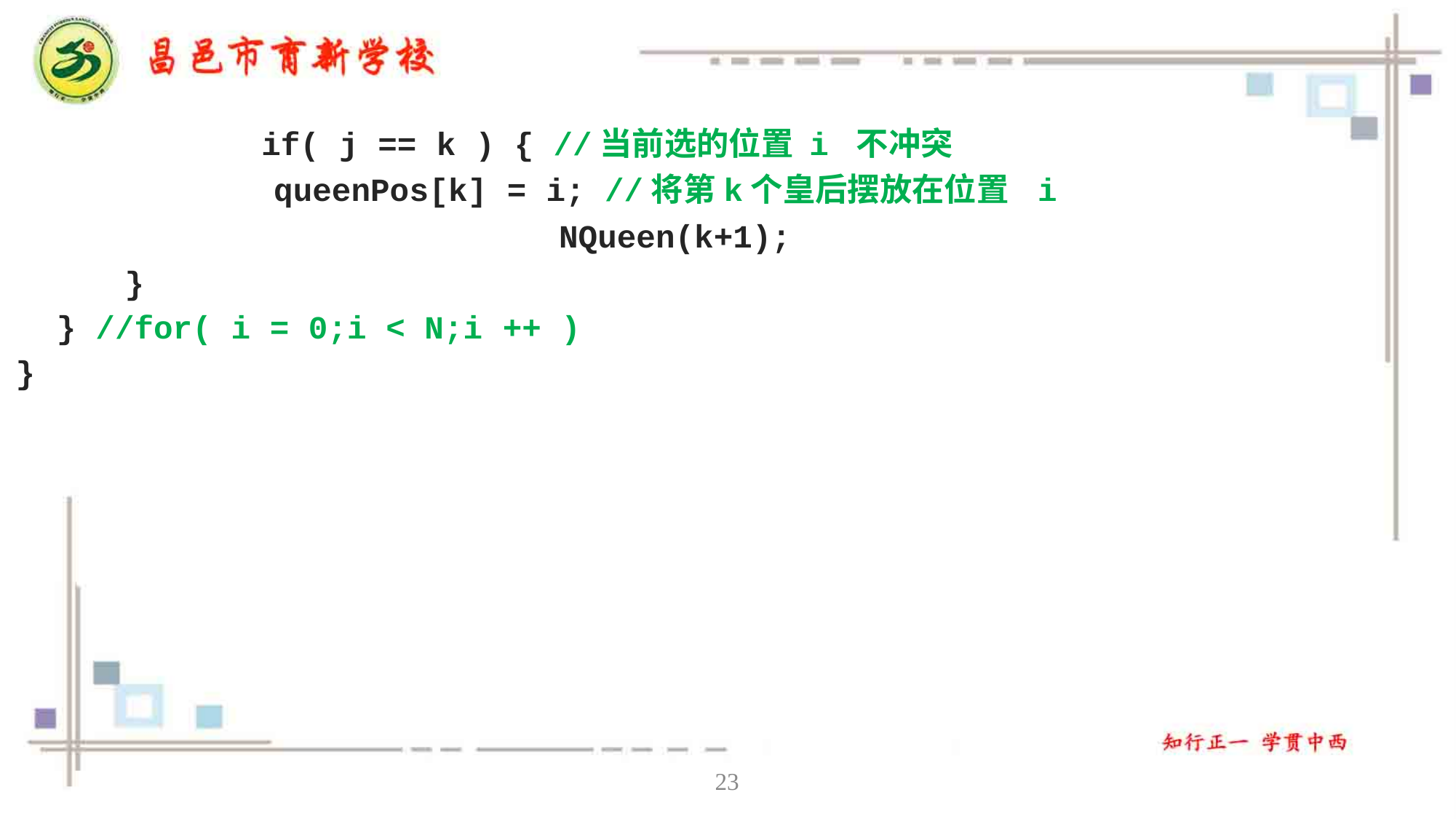

# if( j == k ) { //当前选的位置 i 不冲突 queenPos[k] = i; //将第k个皇后摆放在位置	i  NQueen(k+1);
}
} //for( i = 0;i < N;i ++ )
}
23